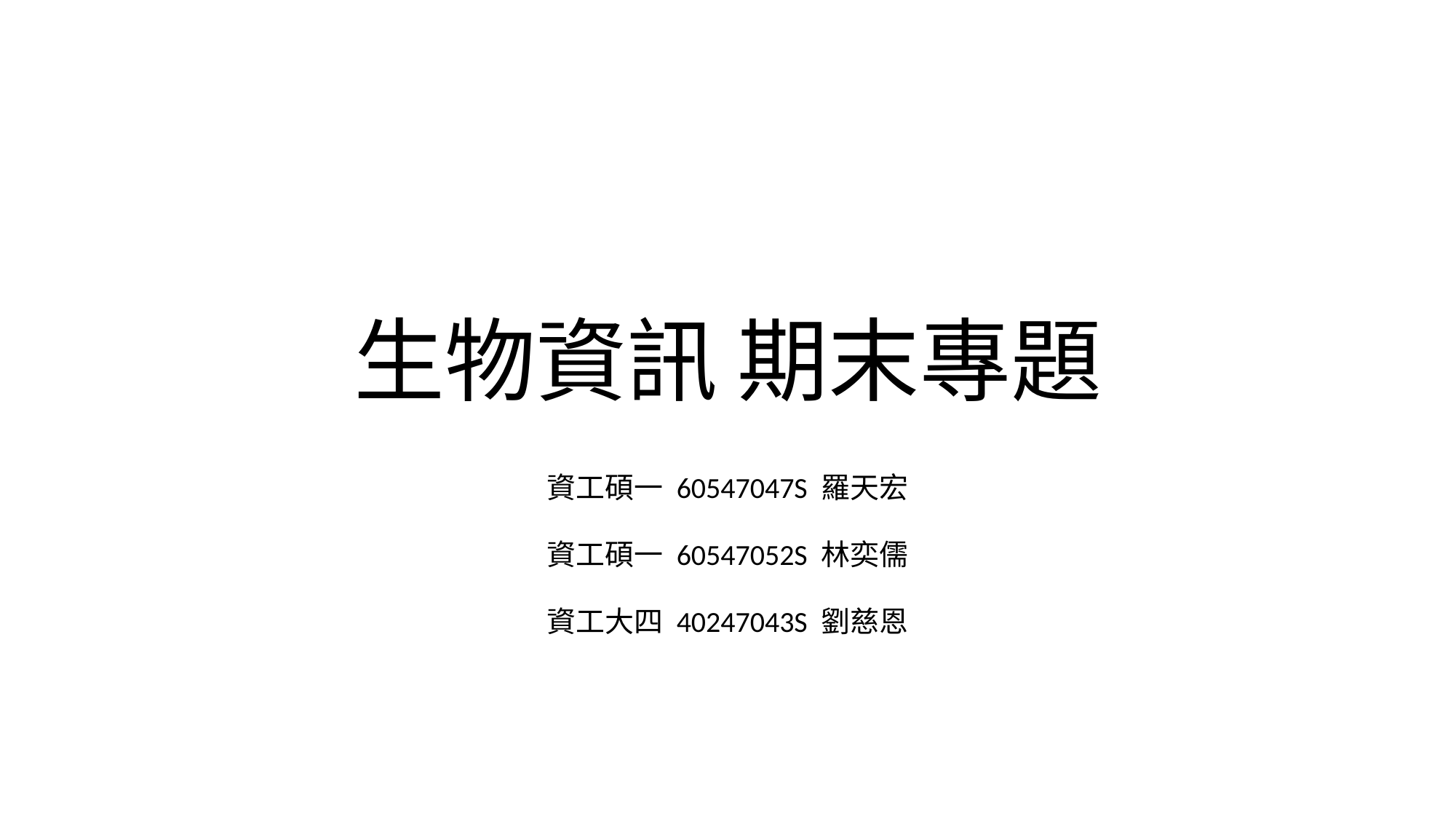

# 生物資訊 期末專題
資工碩一 60547047S 羅天宏
資工碩一 60547052S 林奕儒
資工大四 40247043S 劉慈恩